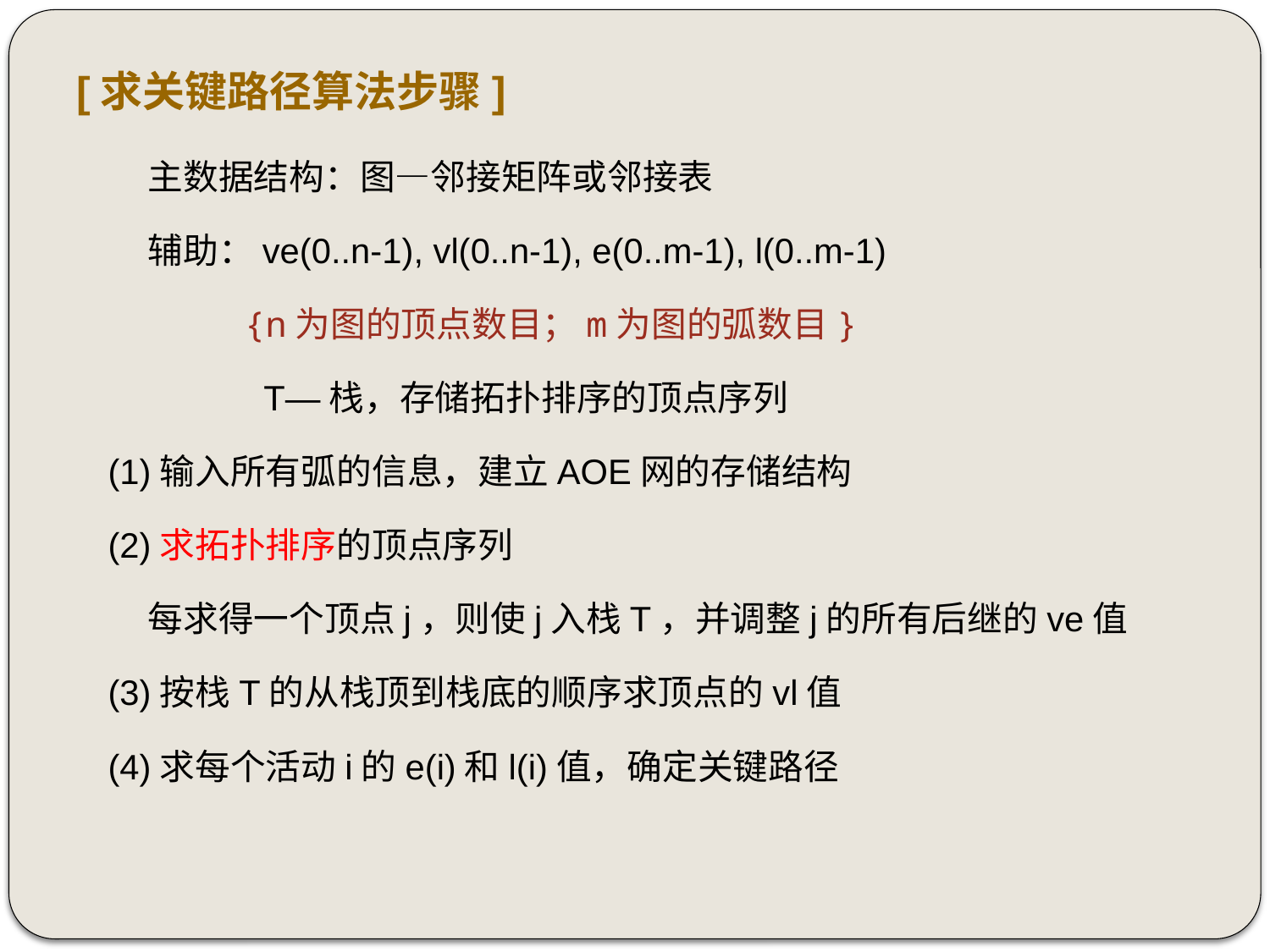

# [求关键路径算法步骤]
    主数据结构：图—邻接矩阵或邻接表
    辅助：ve(0..n-1), vl(0..n-1), e(0..m-1), l(0..m-1)
              {n为图的顶点数目；m为图的弧数目}
                T—栈，存储拓扑排序的顶点序列
(1)输入所有弧的信息，建立AOE网的存储结构
(2)求拓扑排序的顶点序列
    每求得一个顶点j，则使j入栈T，并调整j的所有后继的ve值
(3)按栈T的从栈顶到栈底的顺序求顶点的vl值
(4)求每个活动i的e(i)和l(i)值，确定关键路径